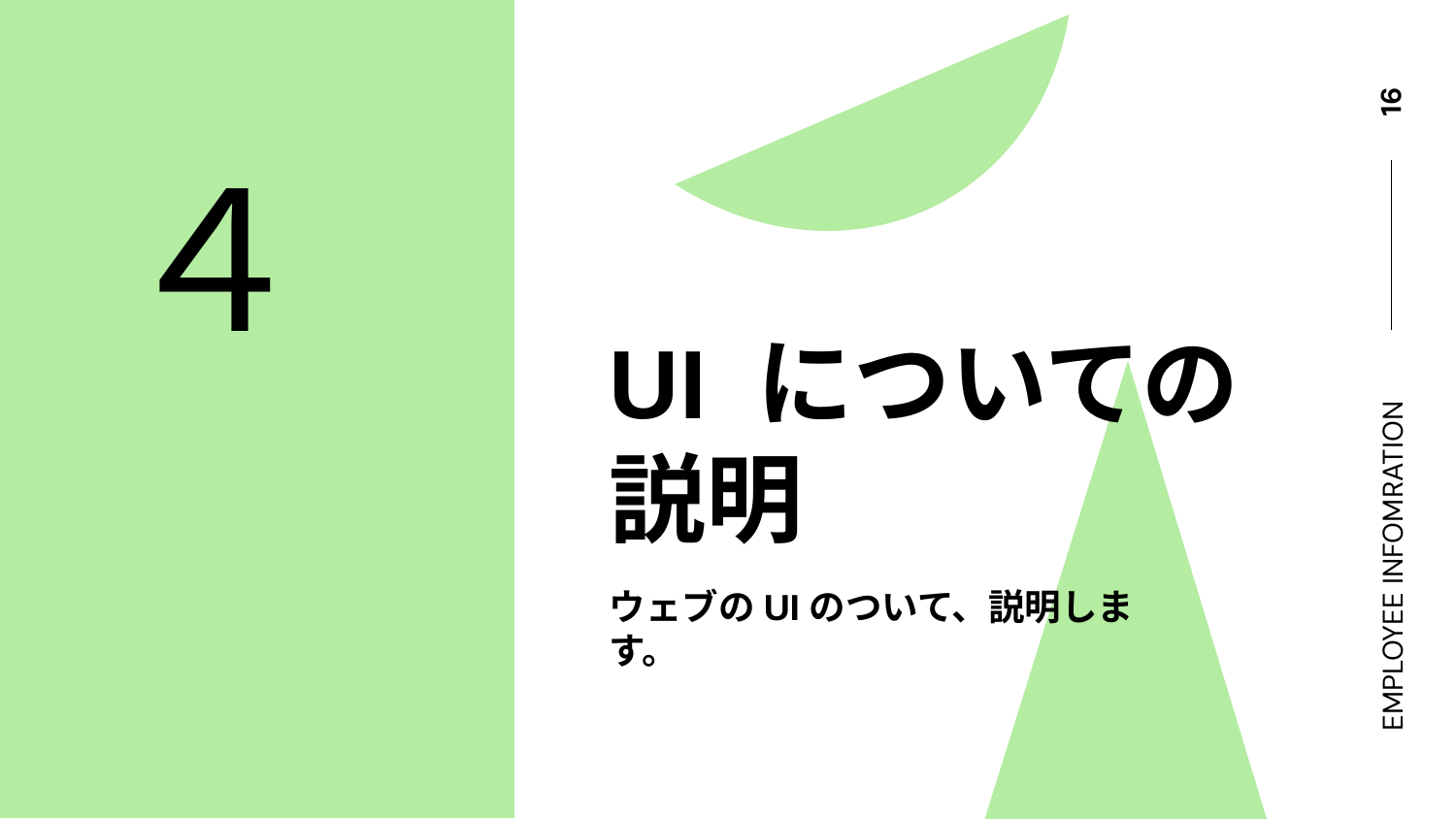

16
４
# UI についての説明
EMPLOYEE INFOMRATION
ウェブのUIのついて、説明します。